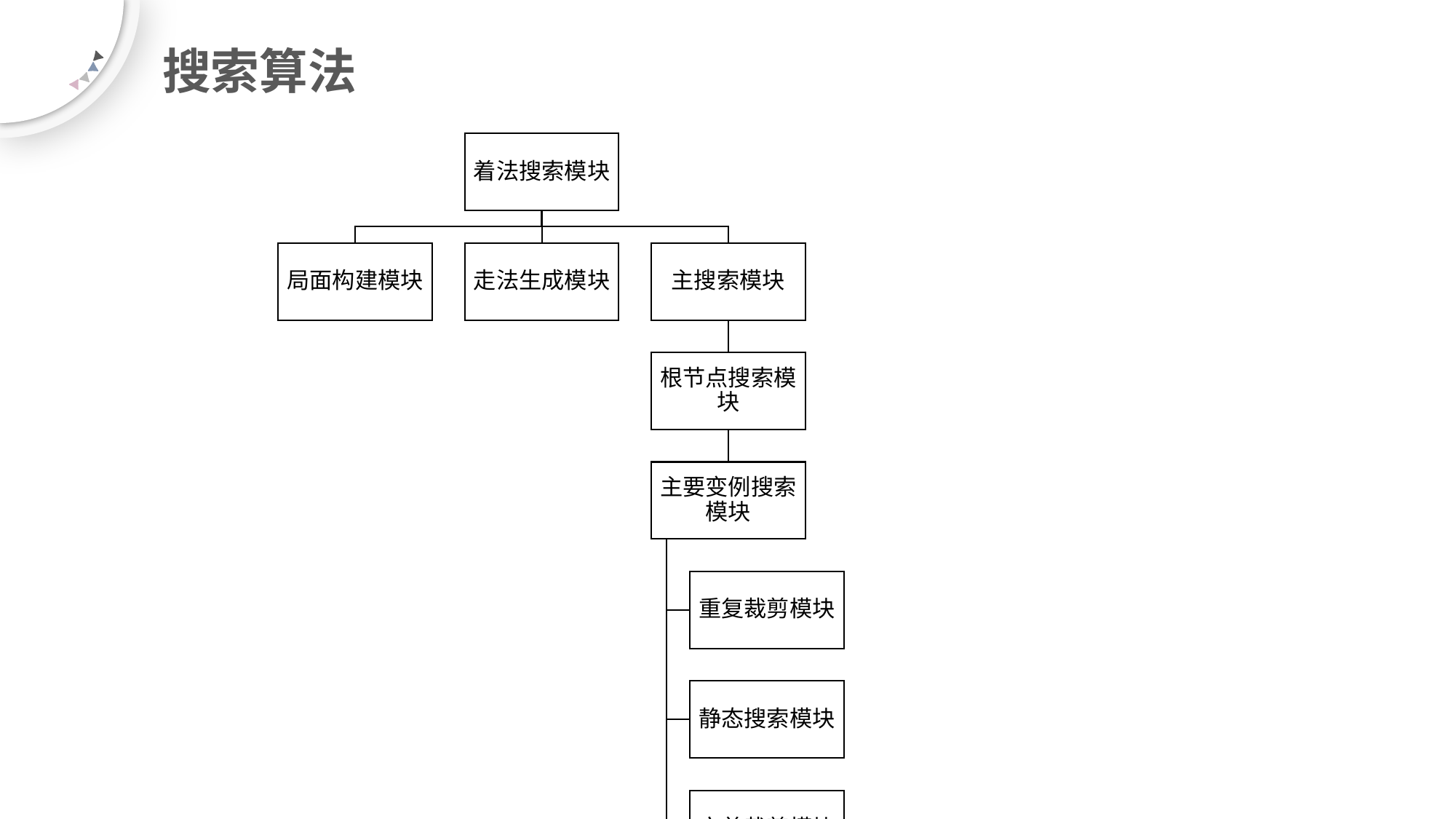

# 搜索算法
着法搜索模块
局面构建模块
走法生成模块
主搜索模块
根节点搜索模块
主要变例搜索模块
重复裁剪模块
静态搜索模块
空着裁剪模块